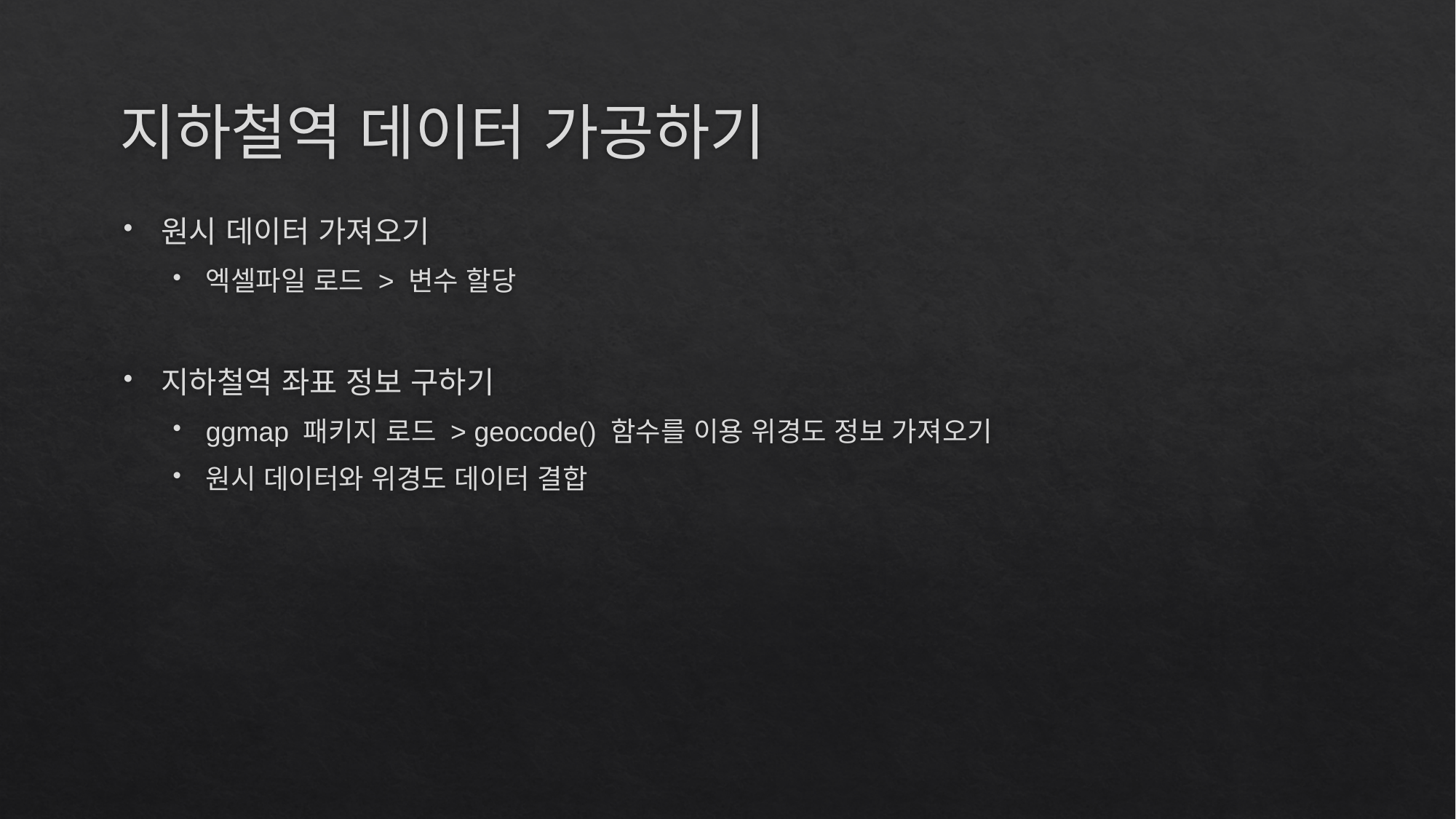

# 지하철역 데이터 가공하기
원시 데이터 가져오기
엑셀파일 로드 > 변수 할당

지하철역 좌표 정보 구하기
ggmap 패키지 로드 > geocode() 함수를 이용 위경도 정보 가져오기
원시 데이터와 위경도 데이터 결합